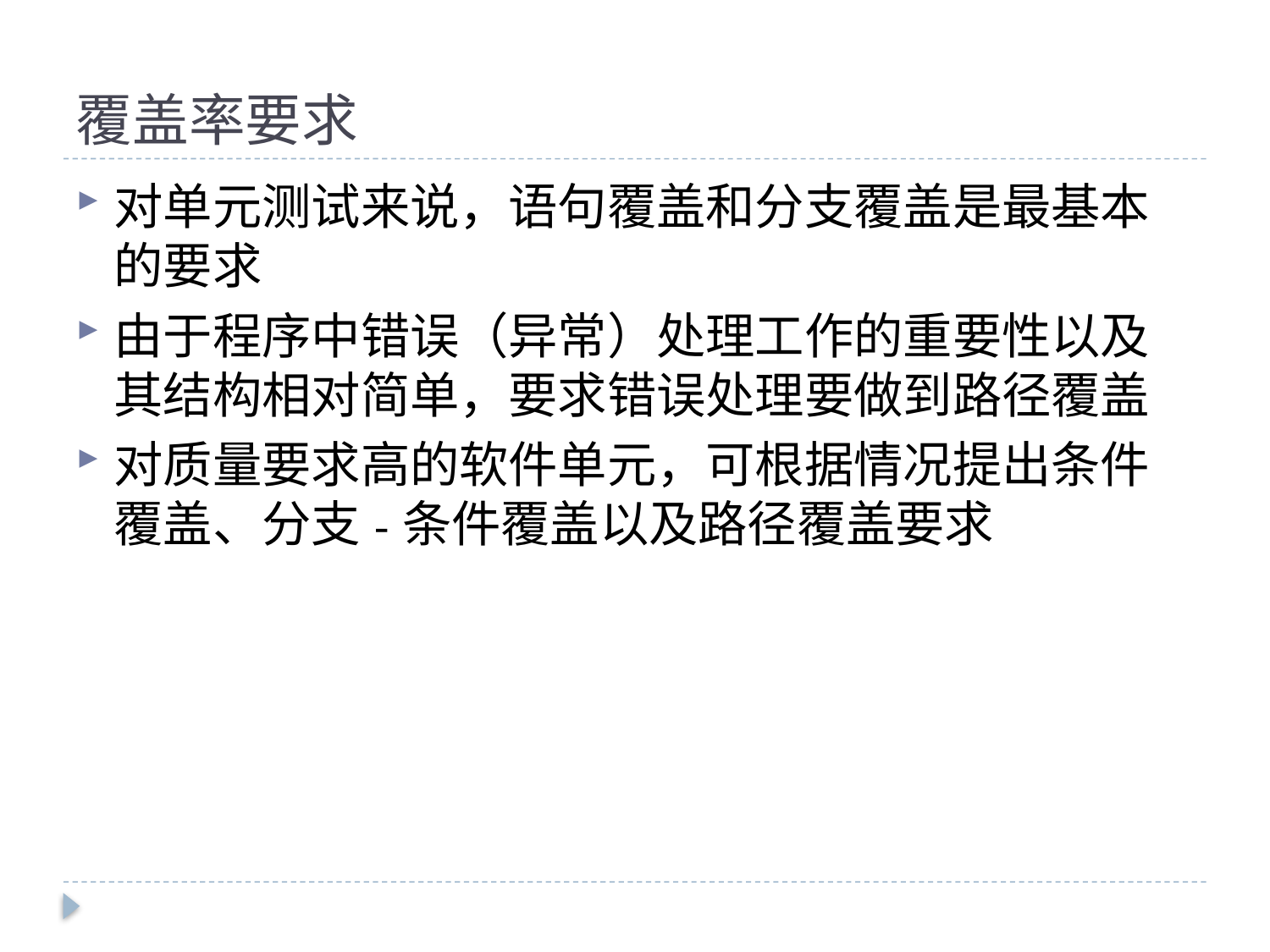

# 覆盖率要求
对单元测试来说，语句覆盖和分支覆盖是最基本的要求
由于程序中错误（异常）处理工作的重要性以及其结构相对简单，要求错误处理要做到路径覆盖
对质量要求高的软件单元，可根据情况提出条件覆盖、分支-条件覆盖以及路径覆盖要求